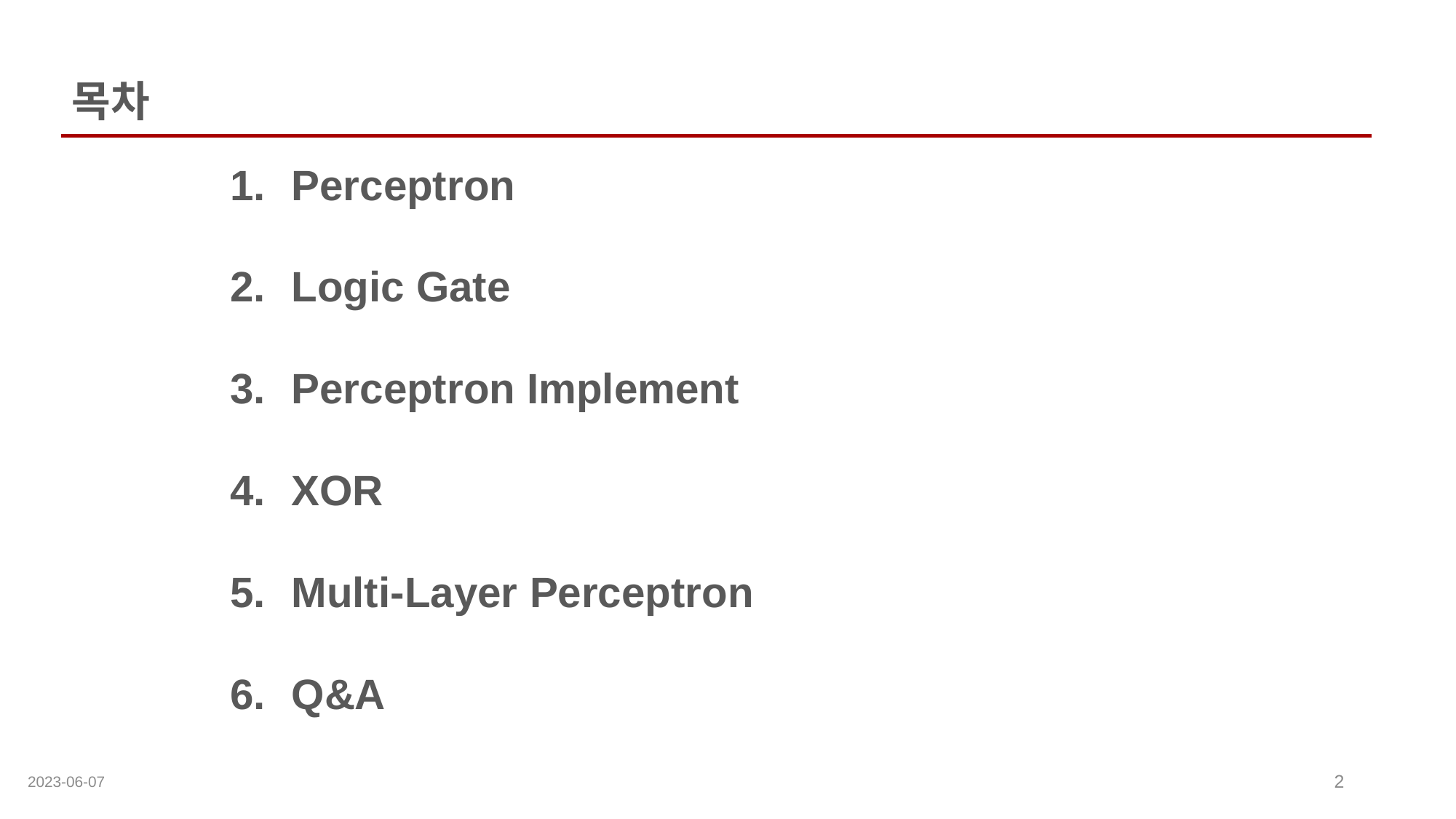

목차
Perceptron

Logic Gate

Perceptron Implement

XOR

Multi-Layer Perceptron

Q&A

2023-06-07
2